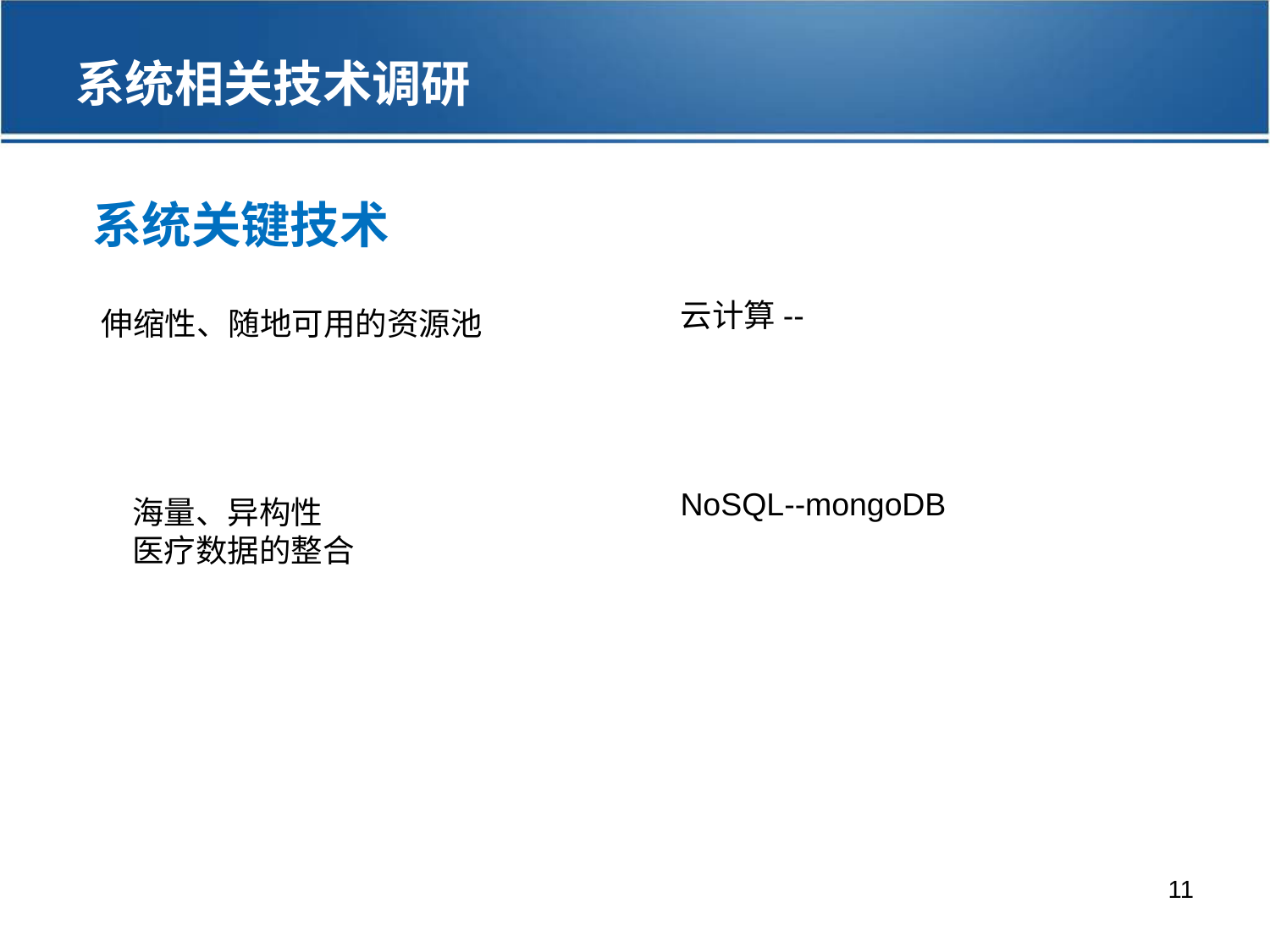

系统相关技术调研
系统关键技术
云计算--
伸缩性、随地可用的资源池

NoSQL--mongoDB
海量、异构性
医疗数据的整合
11